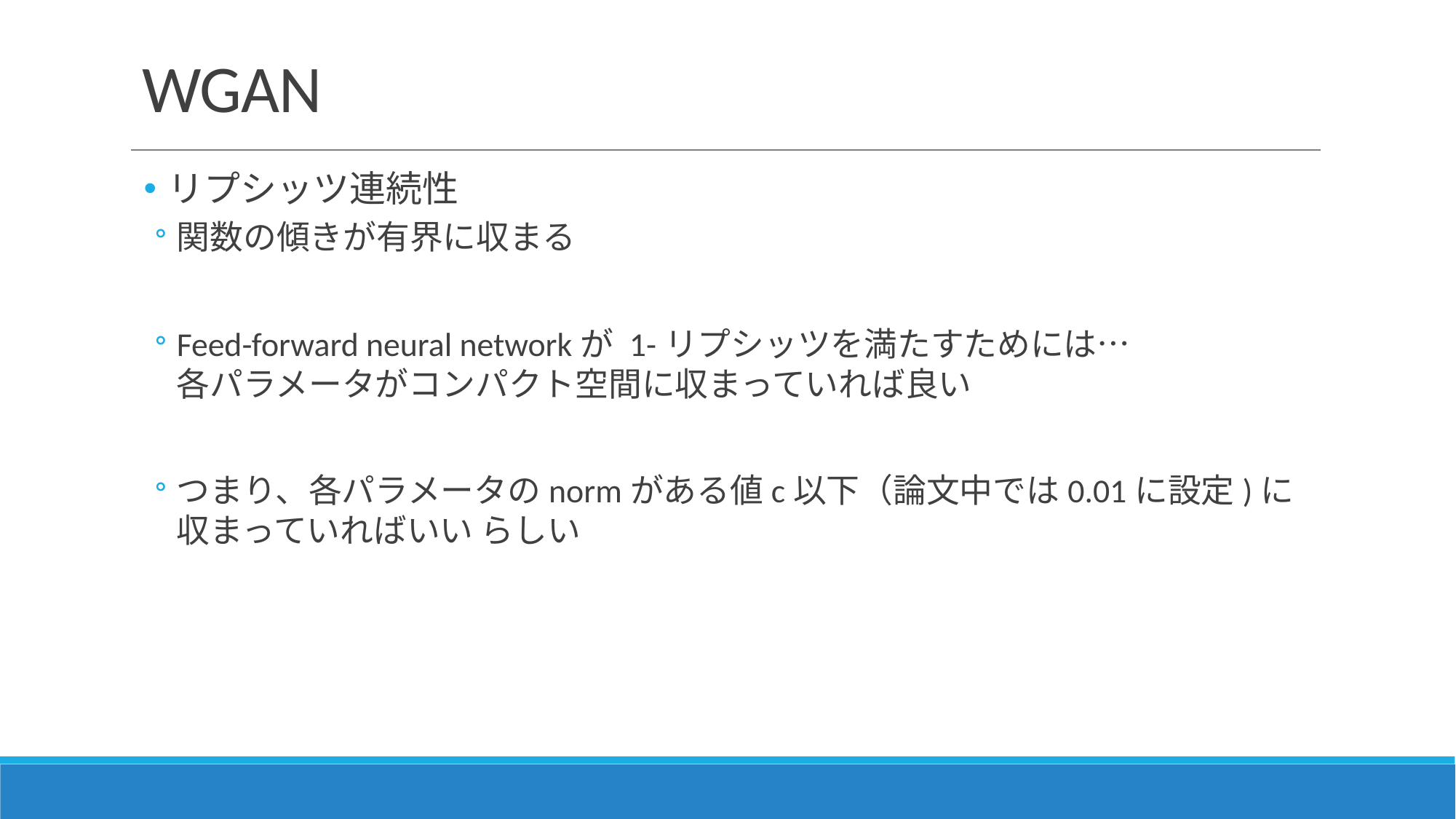

# WGAN
リプシッツ連続性
関数の傾きが有界に収まる

Feed-forward neural networkが 1-リプシッツを満たすためには…
各パラメータがコンパクト空間に収まっていれば良い

つまり、各パラメータのnormがある値c以下（論文中では0.01に設定)に
収まっていればいい らしい